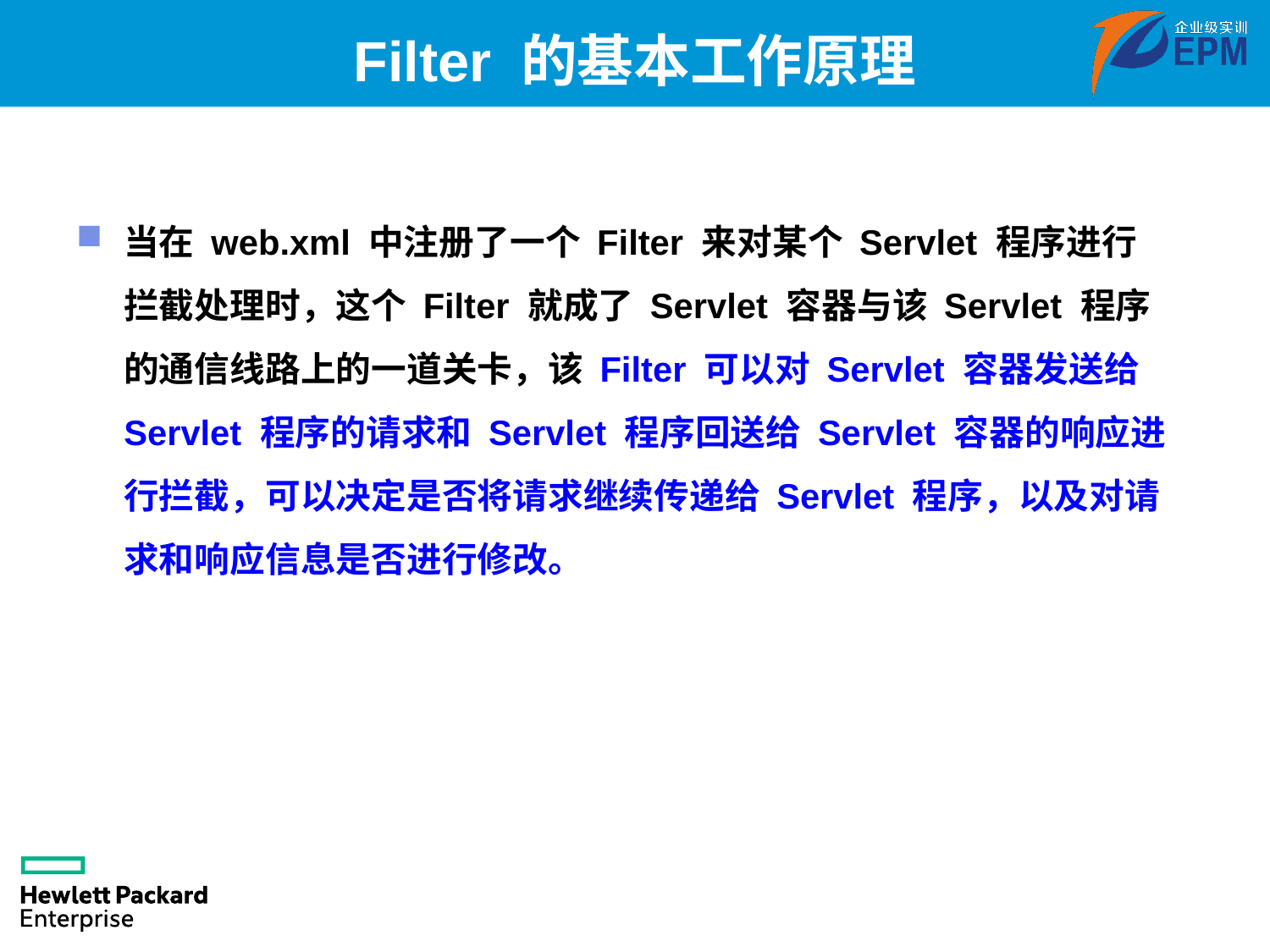

# Filter 的基本工作原理
当在 web.xml 中注册了一个 Filter 来对某个 Servlet 程序进行拦截处理时，这个 Filter 就成了 Servlet 容器与该 Servlet 程序的通信线路上的一道关卡，该 Filter 可以对 Servlet 容器发送给 Servlet 程序的请求和 Servlet 程序回送给 Servlet 容器的响应进行拦截，可以决定是否将请求继续传递给 Servlet 程序，以及对请求和响应信息是否进行修改。